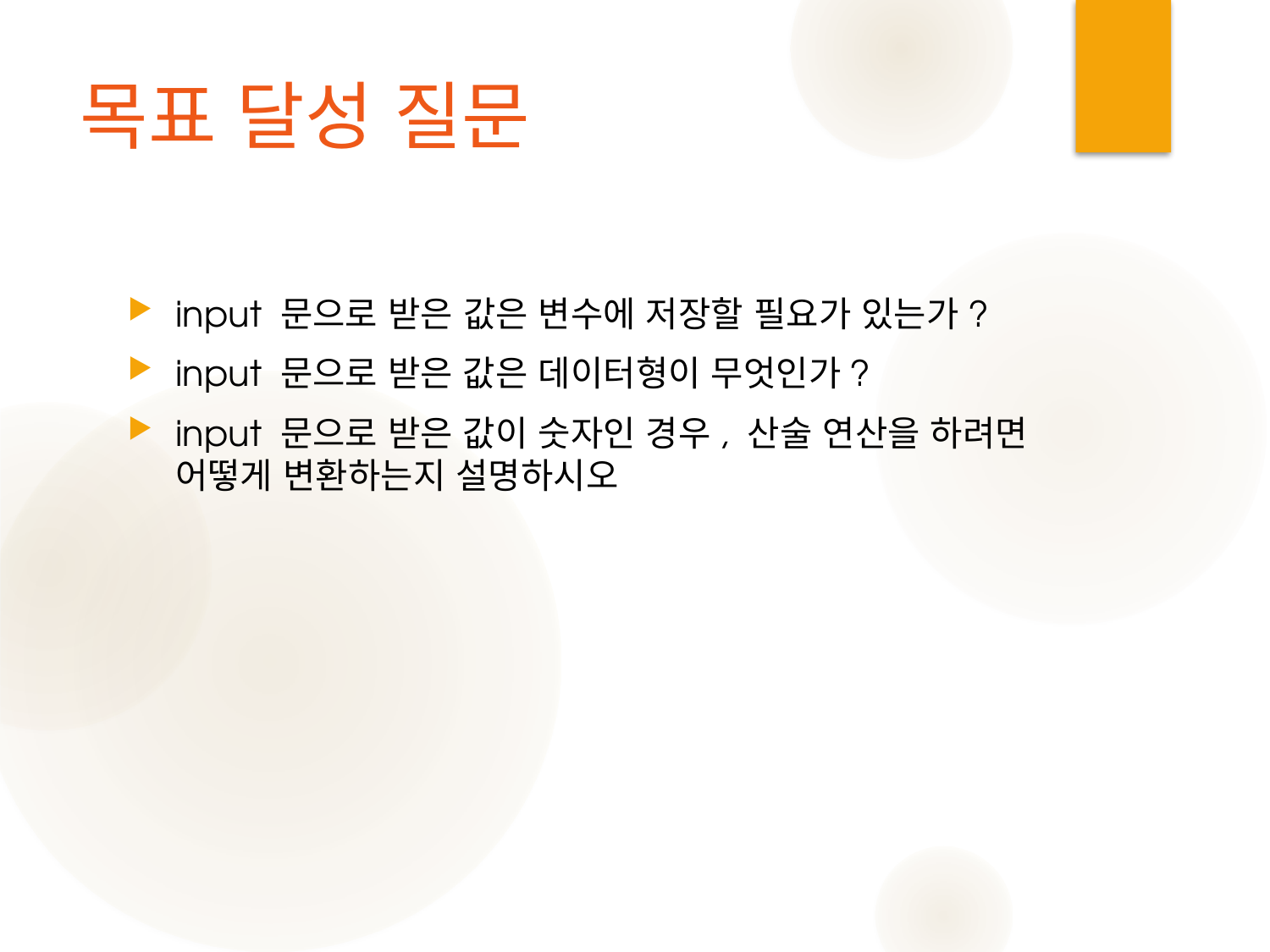

# 목표 달성 질문
input 문으로 받은 값은 변수에 저장할 필요가 있는가?
input 문으로 받은 값은 데이터형이 무엇인가?
input 문으로 받은 값이 숫자인 경우, 산술 연산을 하려면 어떻게 변환하는지 설명하시오